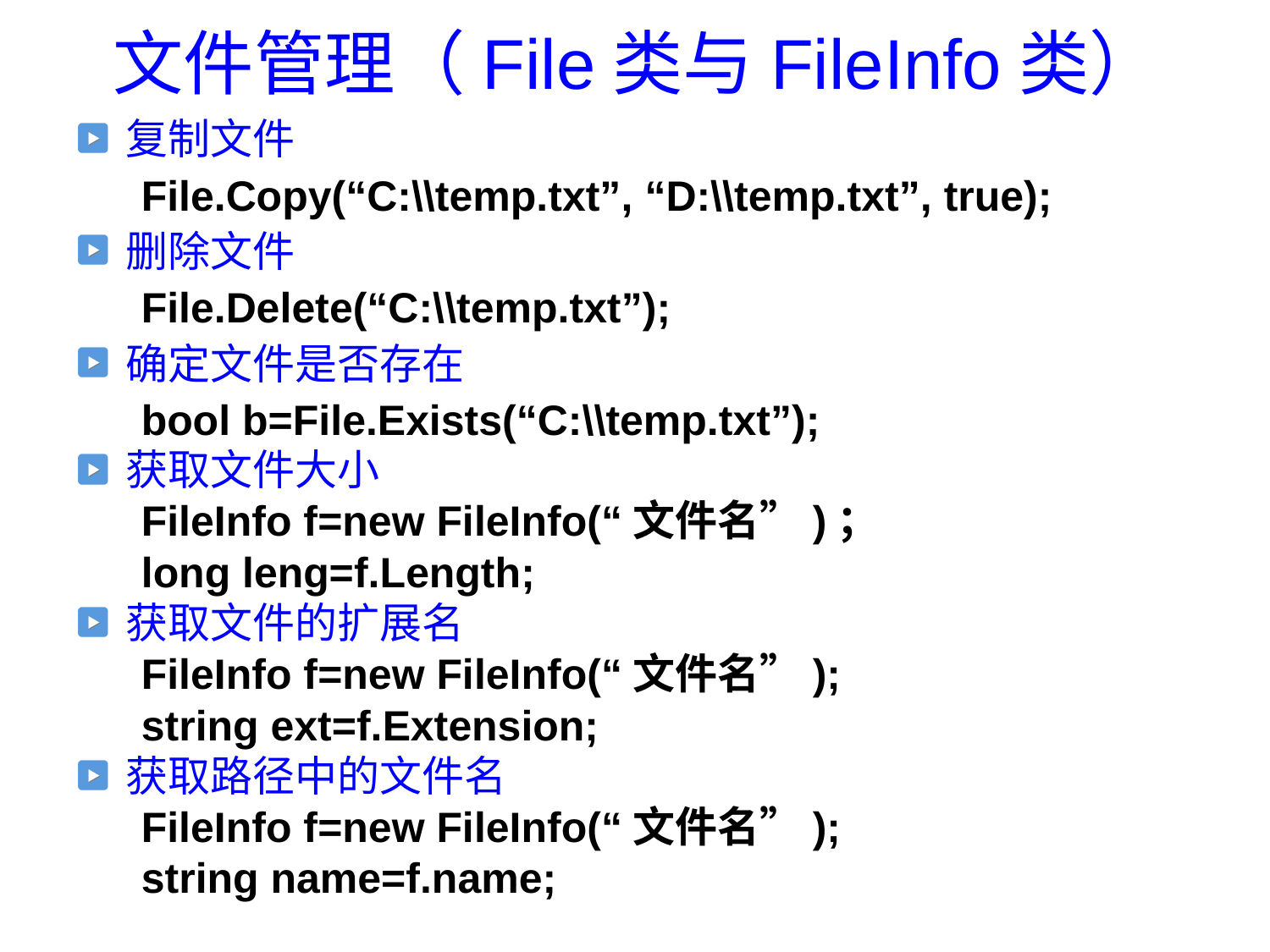

# 文件管理（File类与FileInfo类）
复制文件
File.Copy(“C:\\temp.txt”, “D:\\temp.txt”, true);
删除文件
File.Delete(“C:\\temp.txt”);
确定文件是否存在
bool b=File.Exists(“C:\\temp.txt”);
获取文件大小
FileInfo f=new FileInfo(“文件名”)；
long leng=f.Length;
获取文件的扩展名
FileInfo f=new FileInfo(“文件名”);
string ext=f.Extension;
获取路径中的文件名
FileInfo f=new FileInfo(“文件名”);
string name=f.name;